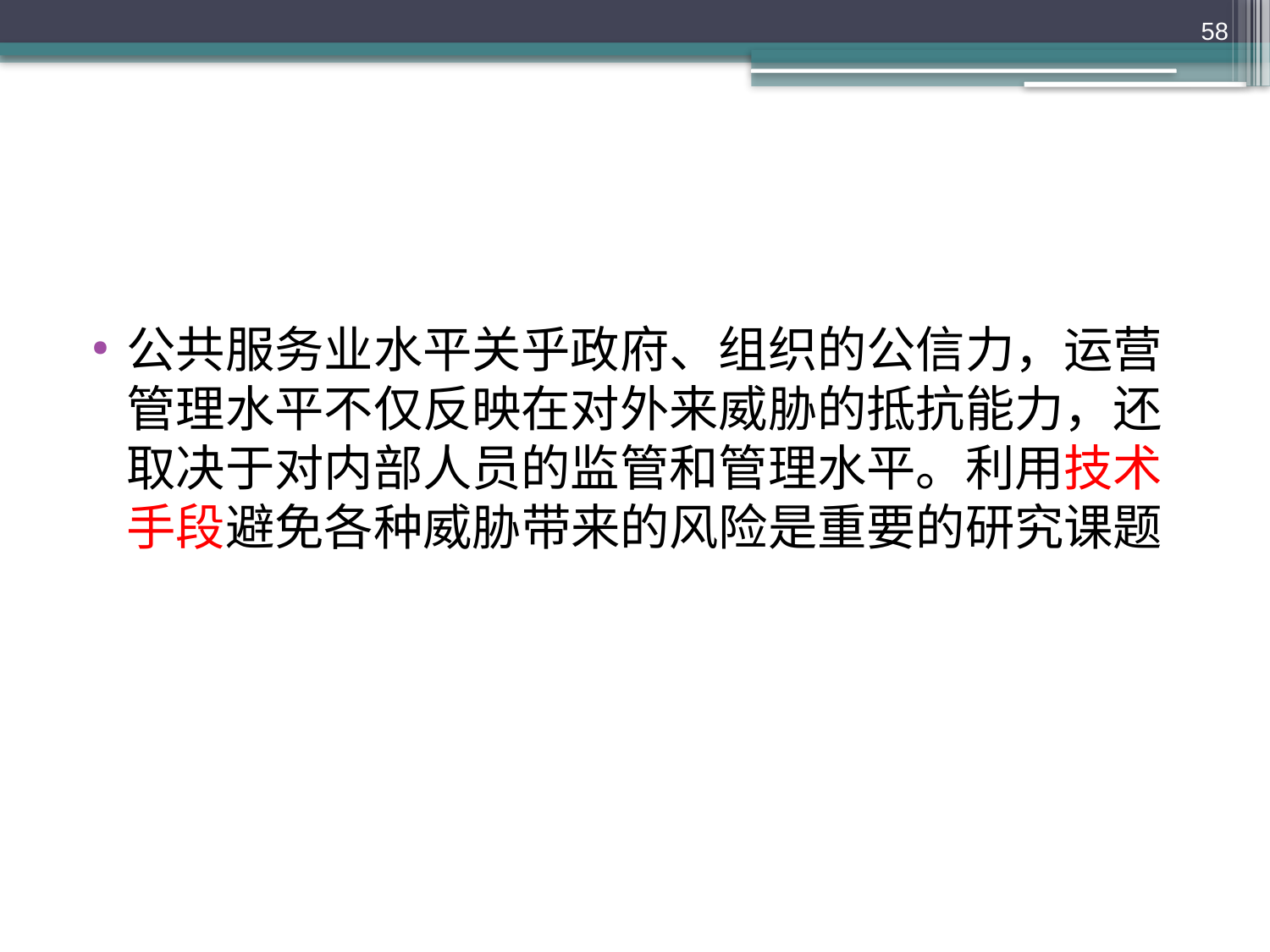

58

#
公共服务业水平关乎政府、组织的公信力，运营管理水平不仅反映在对外来威胁的抵抗能力，还取决于对内部人员的监管和管理水平。利用技术手段避免各种威胁带来的风险是重要的研究课题